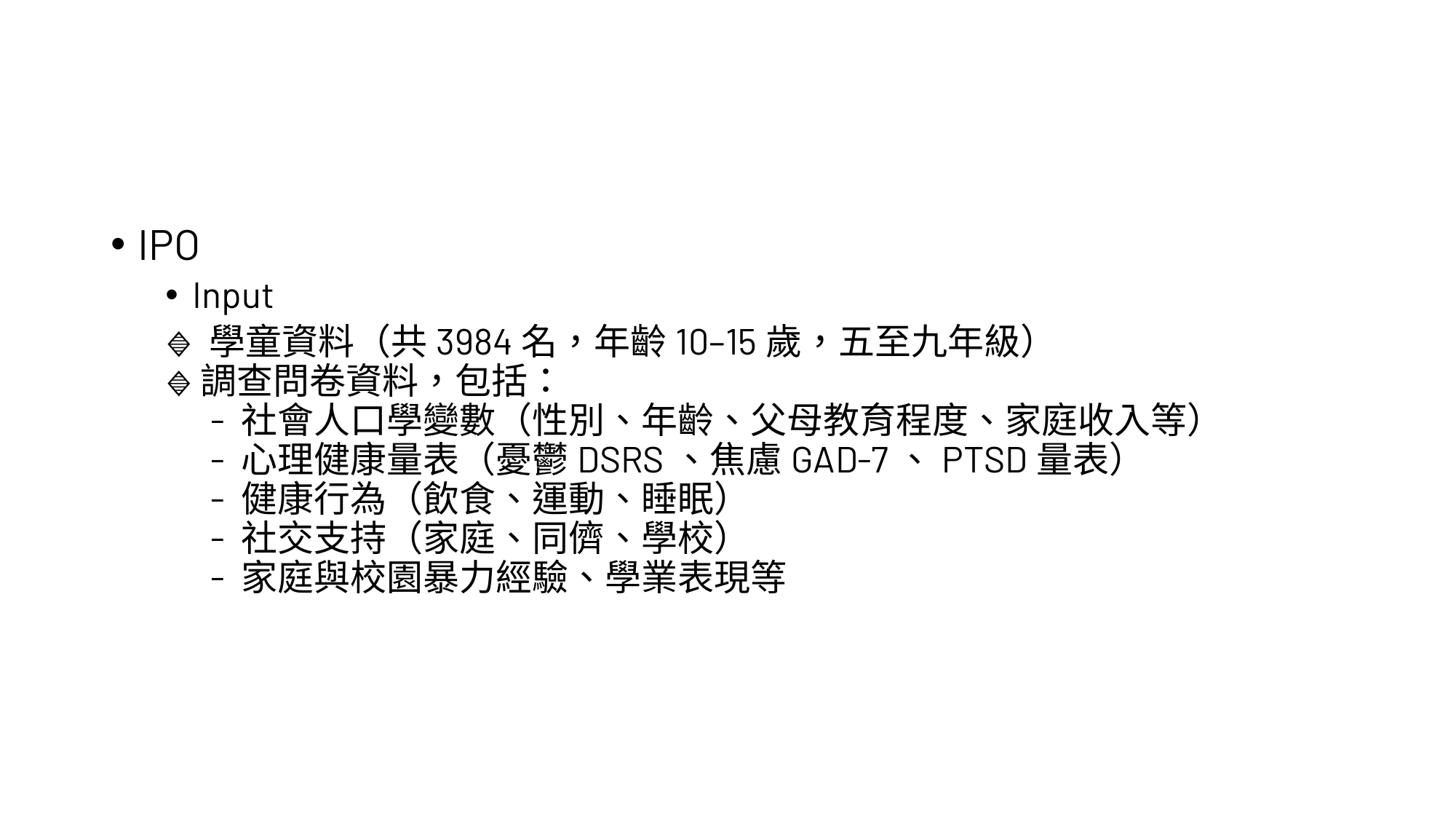

#
IPO
Input
🔹 學童資料（共3984名，年齡10–15歲，五至九年級）
🔹 調查問卷資料，包括：
 - 社會人口學變數（性別、年齡、父母教育程度、家庭收入等）
 - 心理健康量表（憂鬱DSRS、焦慮GAD-7、PTSD量表）
 - 健康行為（飲食、運動、睡眠）
 - 社交支持（家庭、同儕、學校）
 - 家庭與校園暴力經驗、學業表現等